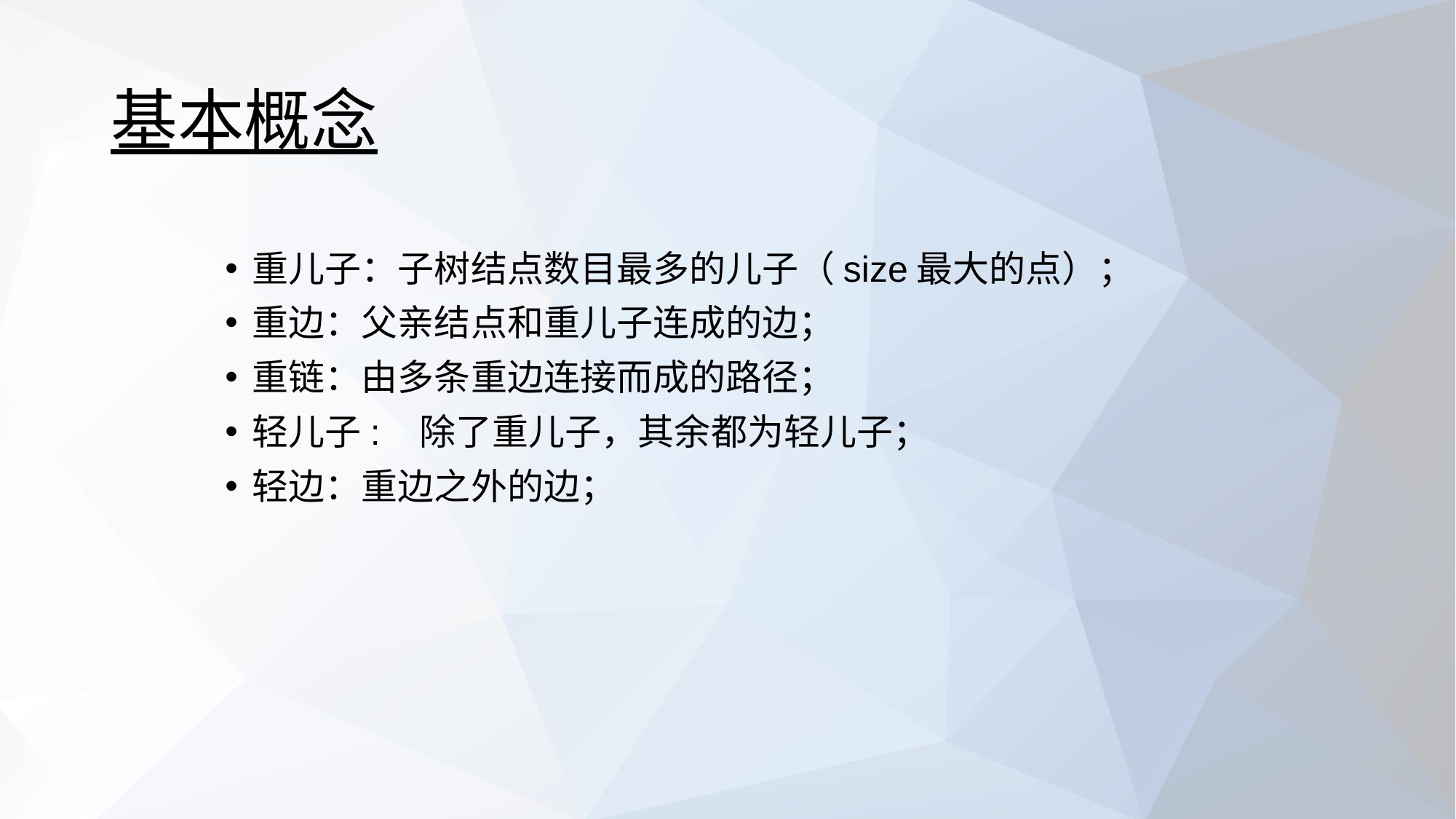

# 基本概念
重儿子：子树结点数目最多的儿子（size最大的点）；
重边：父亲结点和重儿子连成的边；
重链：由多条重边连接而成的路径；
轻儿子:   除了重儿子，其余都为轻儿子；
轻边：重边之外的边；